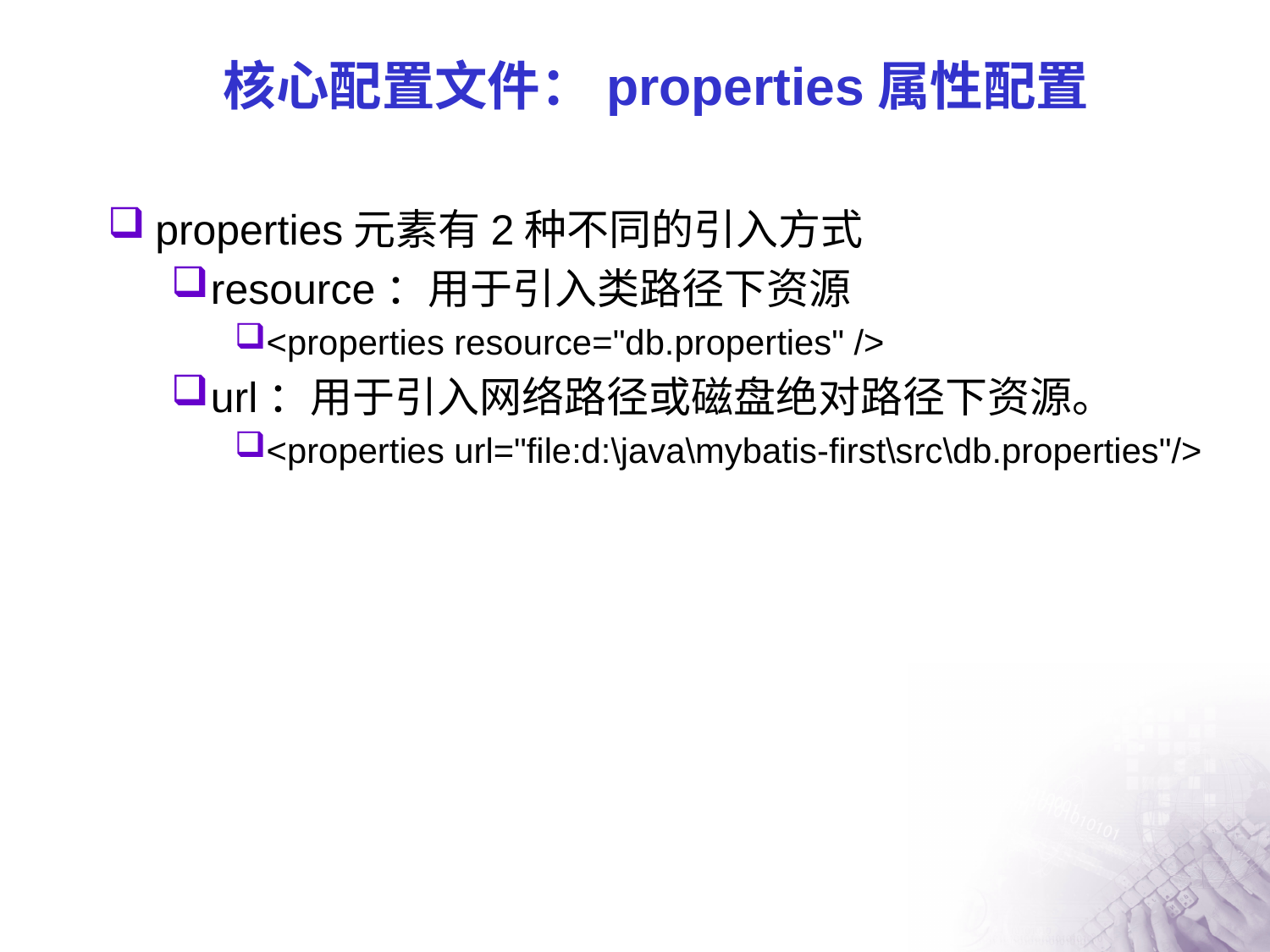

# 核心配置文件：properties属性配置
properties元素有2种不同的引入方式
resource：用于引入类路径下资源
<properties resource="db.properties" />
url：用于引入网络路径或磁盘绝对路径下资源。
<properties url="file:d:\java\mybatis-first\src\db.properties"/>